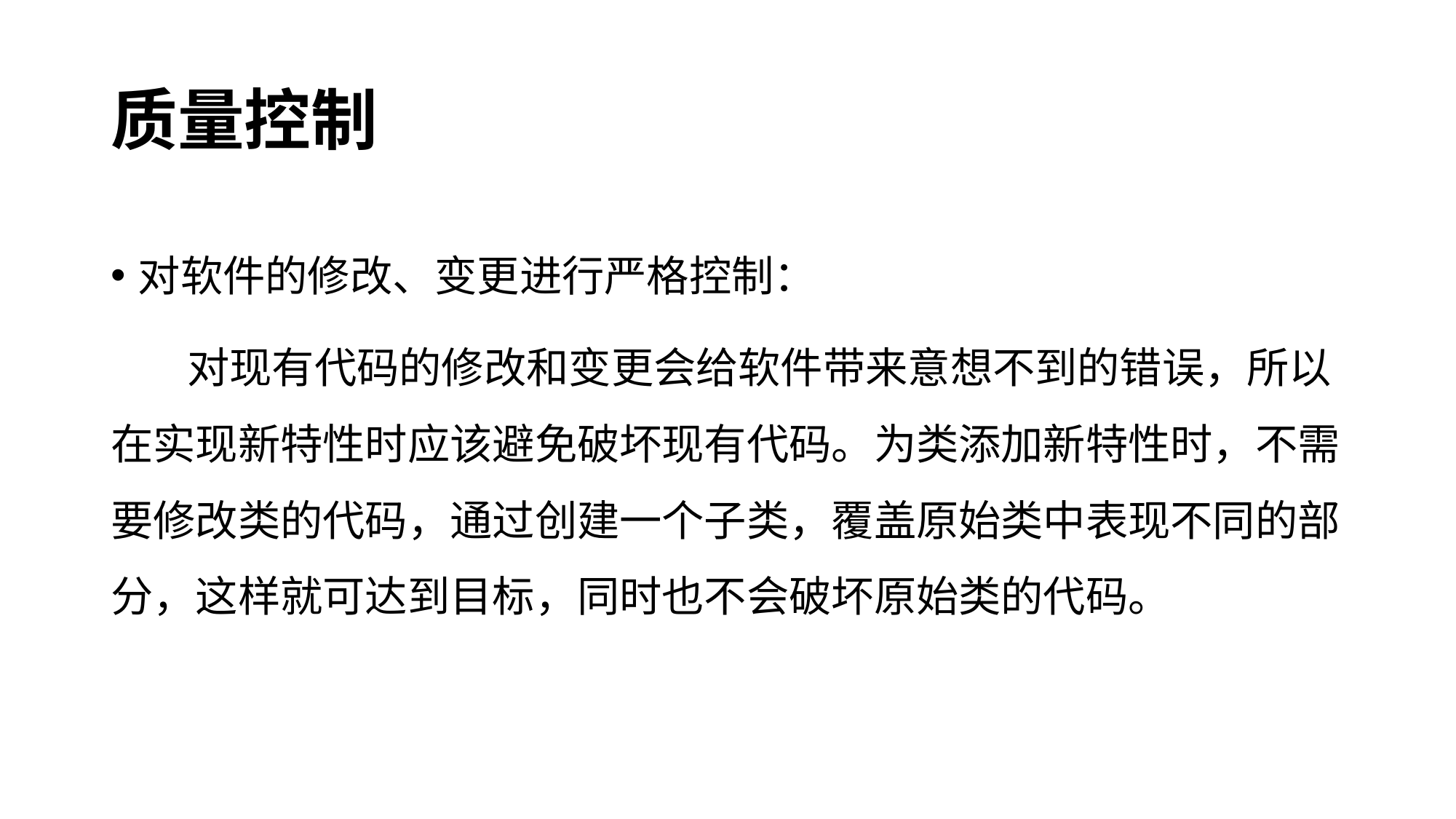

# 质量控制
对软件的修改、变更进行严格控制：
       对现有代码的修改和变更会给软件带来意想不到的错误，所以在实现新特性时应该避免破坏现有代码。为类添加新特性时，不需要修改类的代码，通过创建一个子类，覆盖原始类中表现不同的部分，这样就可达到目标，同时也不会破坏原始类的代码。